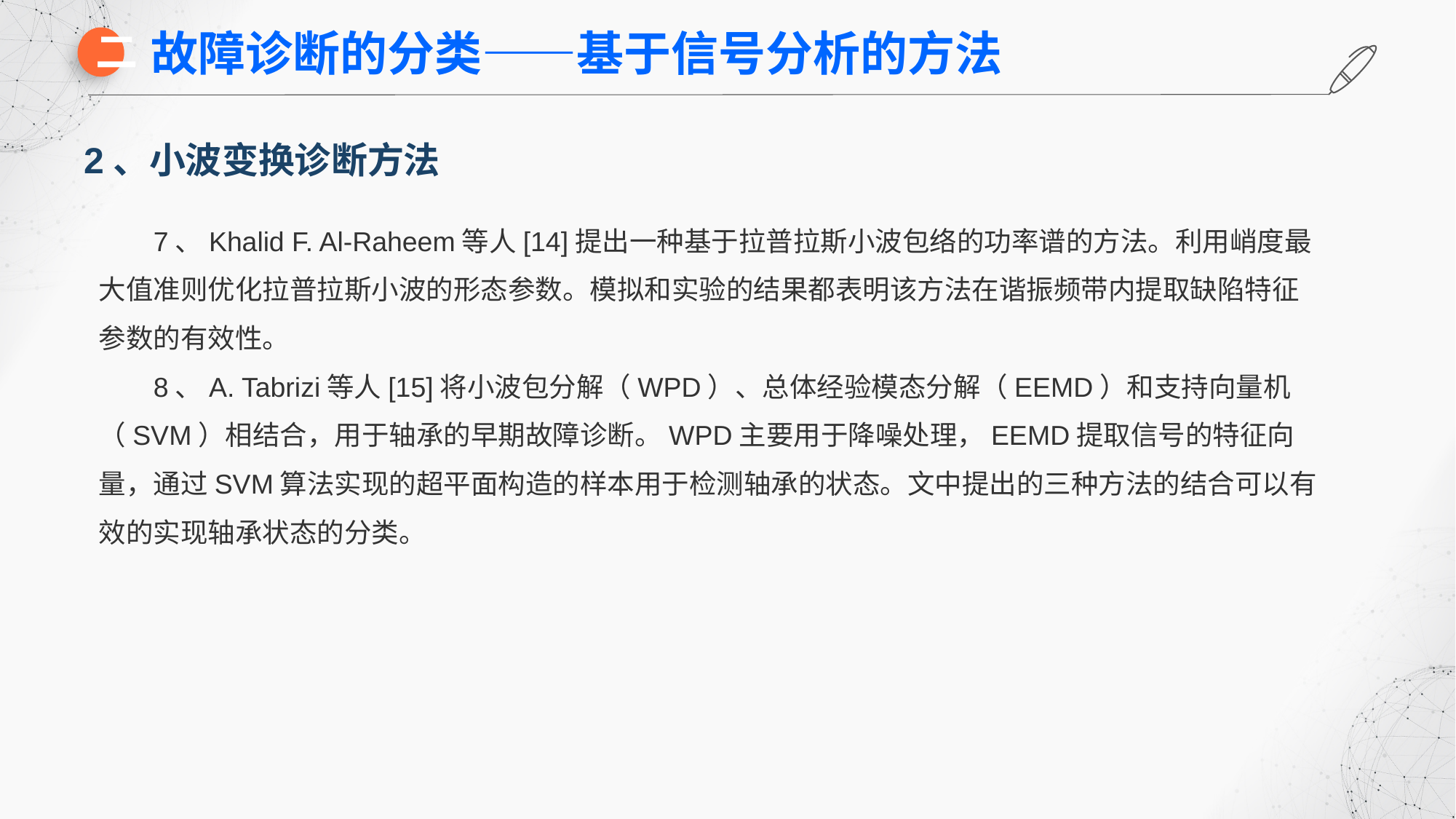

故障诊断的分类——基于信号分析的方法
二

2、小波变换诊断方法
7、Khalid F. Al-Raheem等人[14]提出一种基于拉普拉斯小波包络的功率谱的方法。利用峭度最大值准则优化拉普拉斯小波的形态参数。模拟和实验的结果都表明该方法在谐振频带内提取缺陷特征参数的有效性。
8、A. Tabrizi等人[15]将小波包分解（WPD）、总体经验模态分解（EEMD）和支持向量机（SVM）相结合，用于轴承的早期故障诊断。WPD主要用于降噪处理，EEMD提取信号的特征向量，通过SVM算法实现的超平面构造的样本用于检测轴承的状态。文中提出的三种方法的结合可以有效的实现轴承状态的分类。